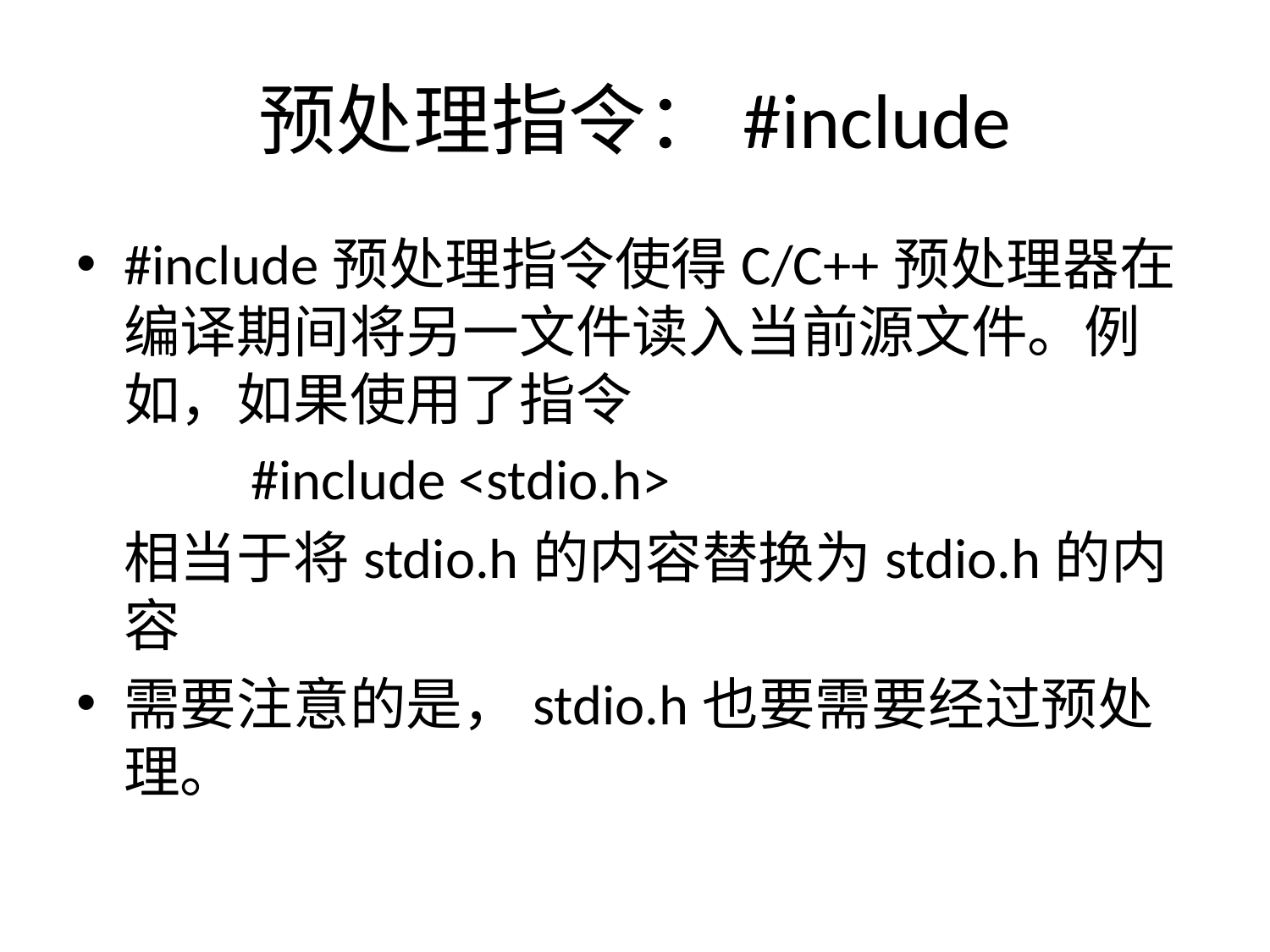

# 预处理指令：#include
#include预处理指令使得C/C++预处理器在编译期间将另一文件读入当前源文件。例如，如果使用了指令
		#include <stdio.h>
	相当于将stdio.h的内容替换为stdio.h的内容
需要注意的是，stdio.h也要需要经过预处理。